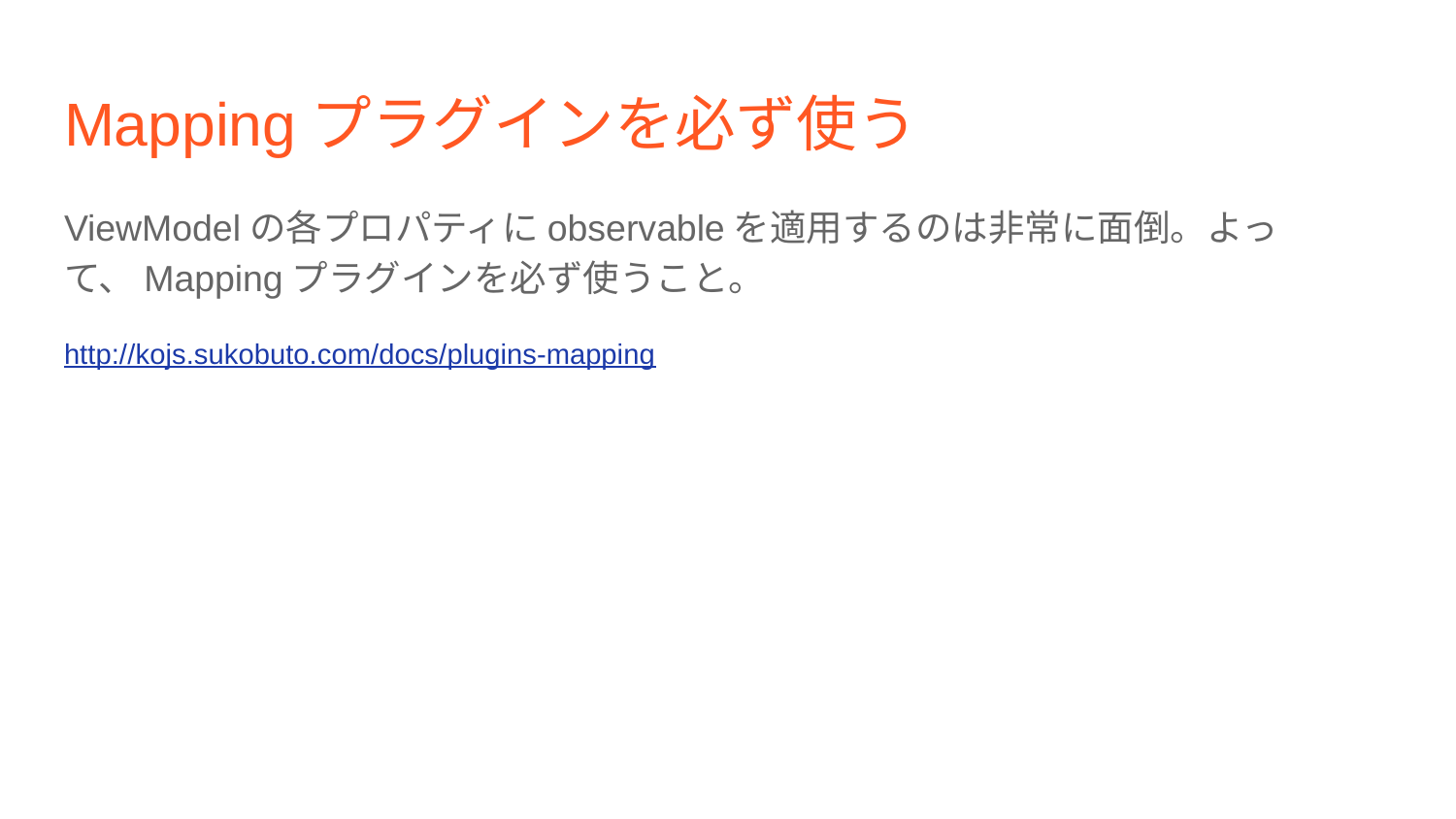

# Mappingプラグインを必ず使う
ViewModelの各プロパティにobservableを適用するのは非常に面倒。よって、Mappingプラグインを必ず使うこと。
http://kojs.sukobuto.com/docs/plugins-mapping